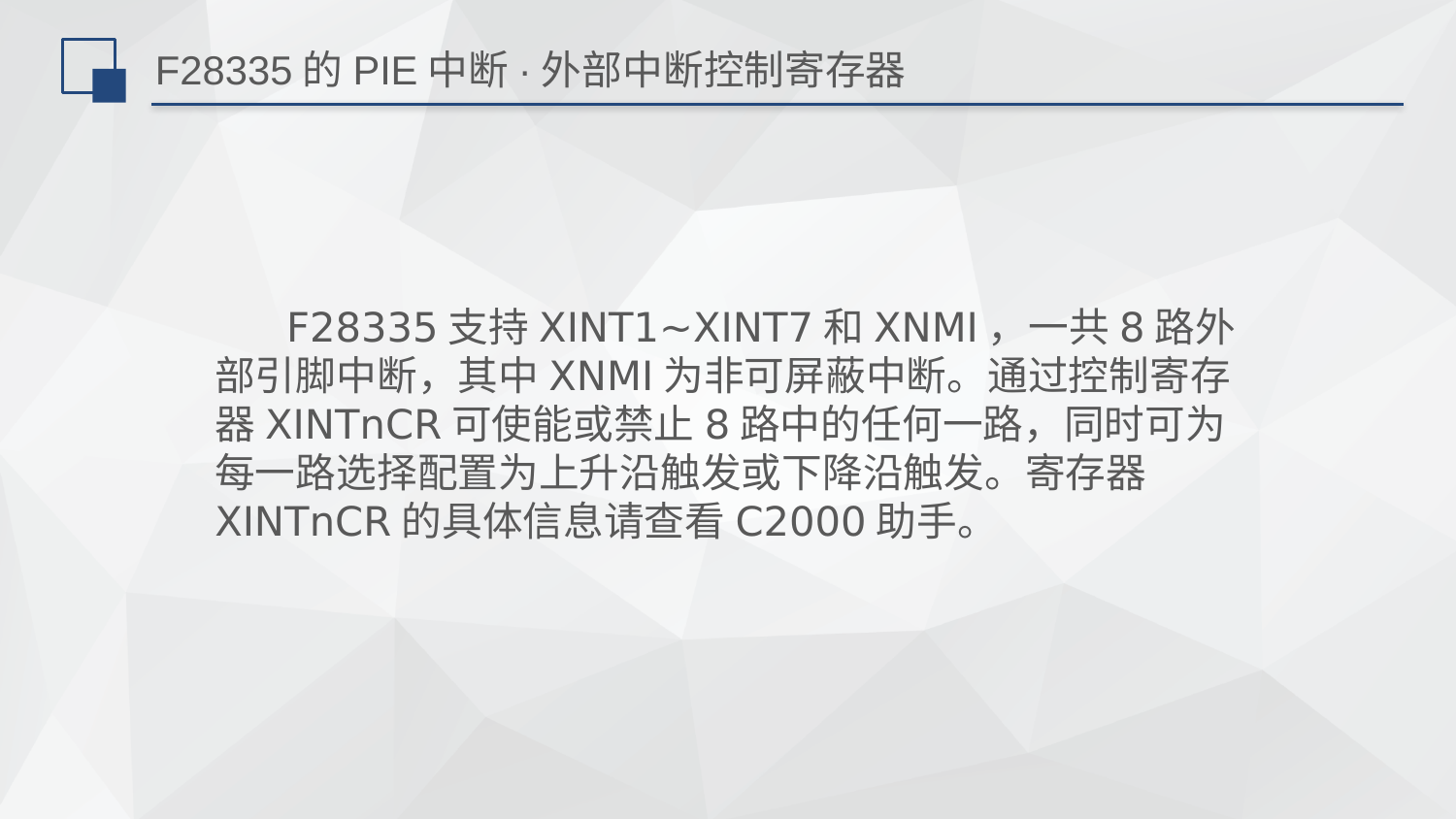

# F28335的PIE中断·外部中断控制寄存器
F28335支持XINT1~XINT7和XNMI，一共8路外部引脚中断，其中XNMI为非可屏蔽中断。通过控制寄存器XINTnCR可使能或禁止8路中的任何一路，同时可为每一路选择配置为上升沿触发或下降沿触发。寄存器XINTnCR的具体信息请查看C2000助手。